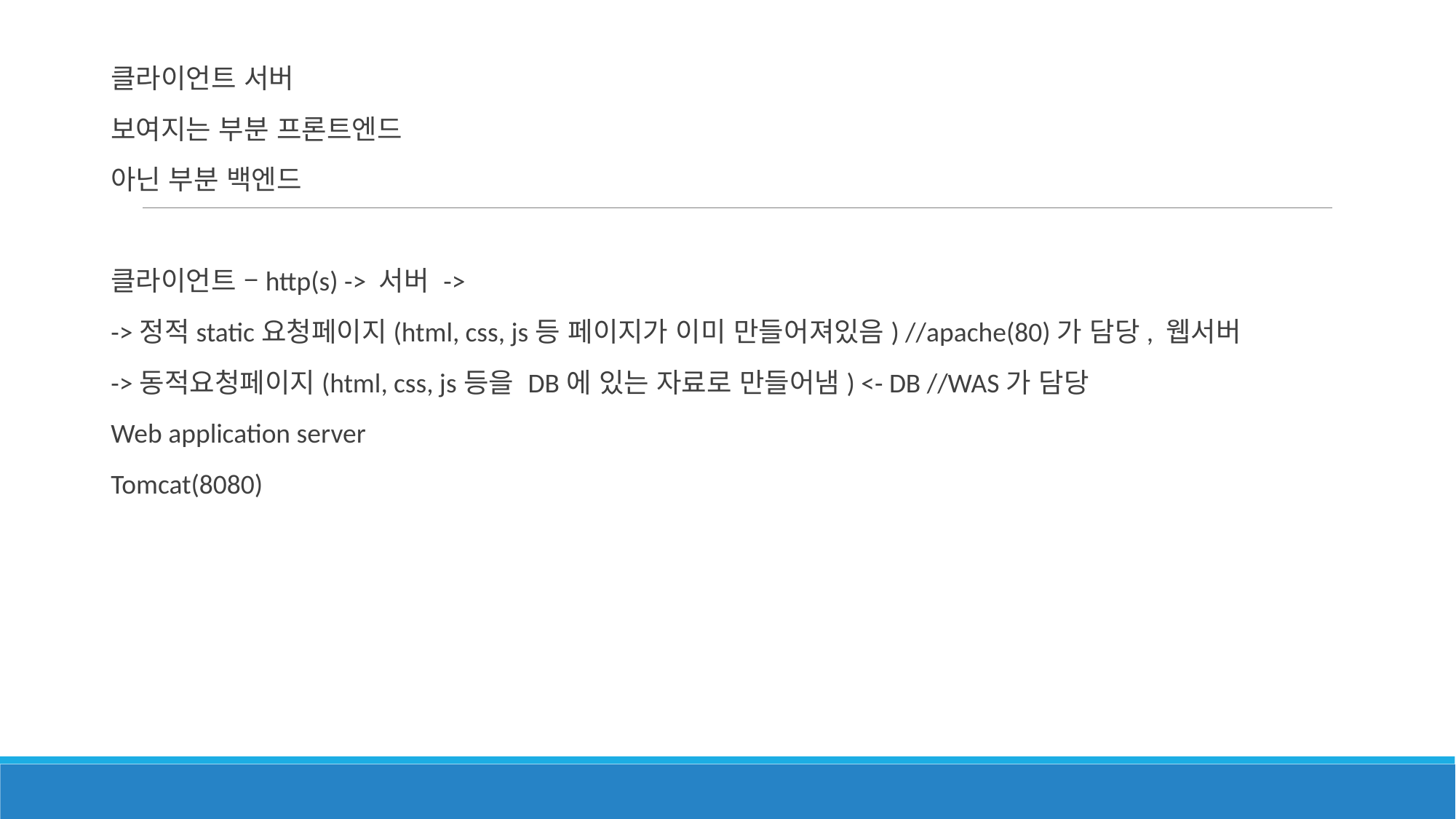

클라이언트 서버
보여지는 부분 프론트엔드
아닌 부분 백엔드

클라이언트 –http(s) -> 서버 ->
->정적static요청페이지(html, css, js등 페이지가 이미 만들어져있음) //apache(80)가 담당, 웹서버
->동적요청페이지(html, css, js등을 DB에 있는 자료로 만들어냄) <- DB //WAS가 담당
Web application server
Tomcat(8080)